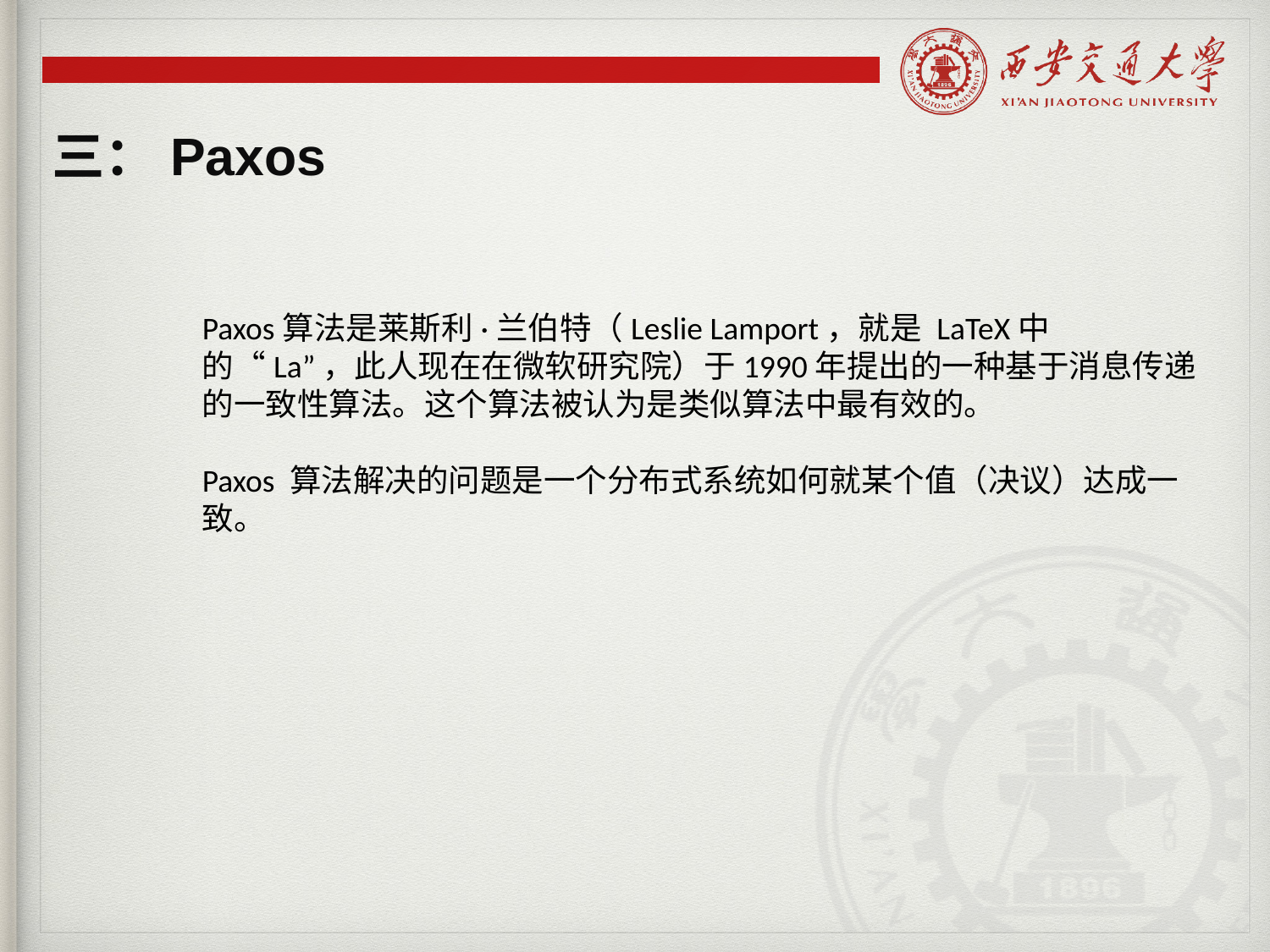

三：Paxos
Paxos算法是莱斯利·兰伯特（Leslie Lamport，就是 LaTeX中的“La”，此人现在在微软研究院）于1990年提出的一种基于消息传递的一致性算法。这个算法被认为是类似算法中最有效的。

Paxos 算法解决的问题是一个分布式系统如何就某个值（决议）达成一致。